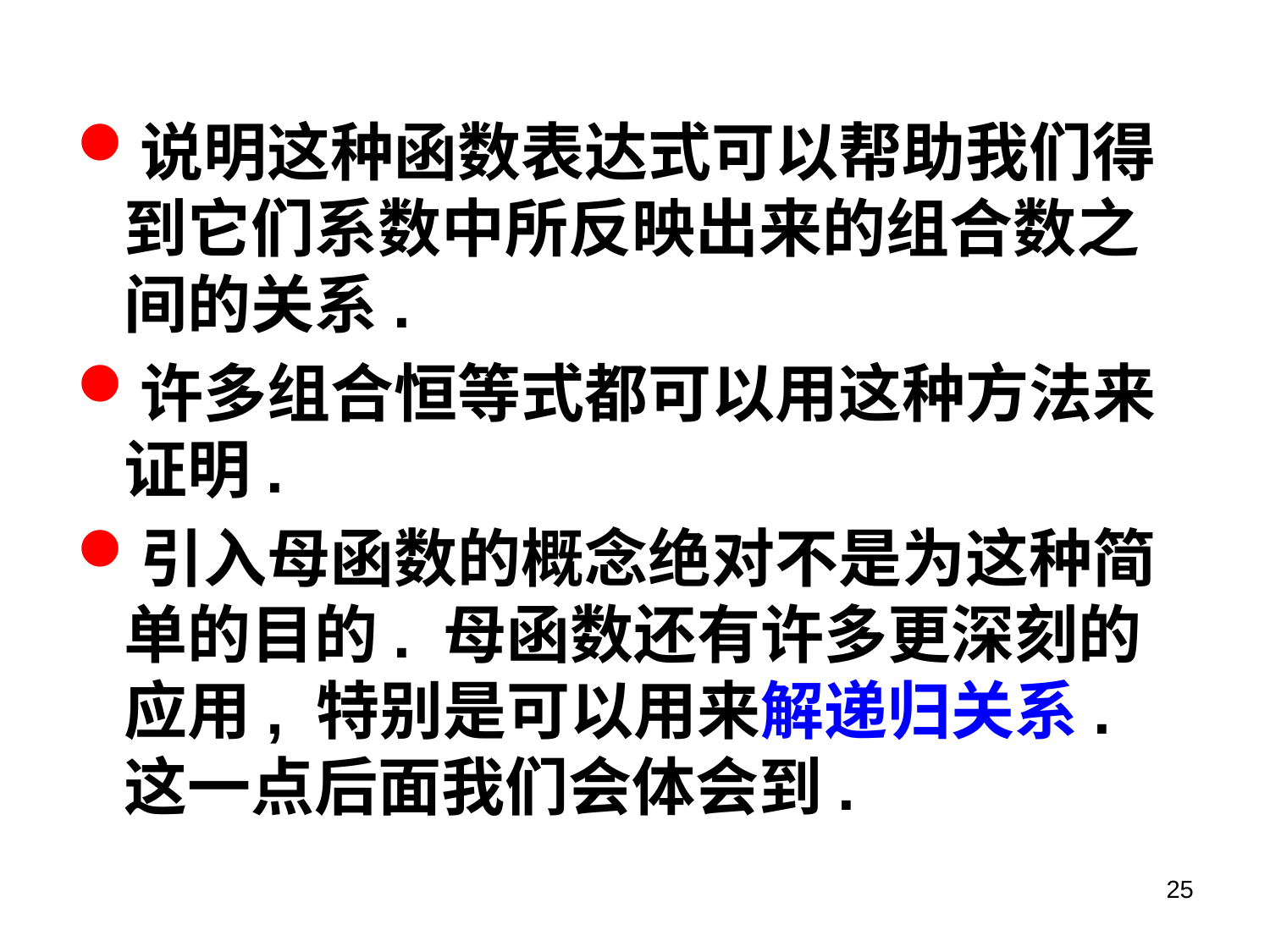

说明这种函数表达式可以帮助我们得到它们系数中所反映出来的组合数之间的关系.
许多组合恒等式都可以用这种方法来证明.
引入母函数的概念绝对不是为这种简单的目的. 母函数还有许多更深刻的应用, 特别是可以用来解递归关系. 这一点后面我们会体会到.
25